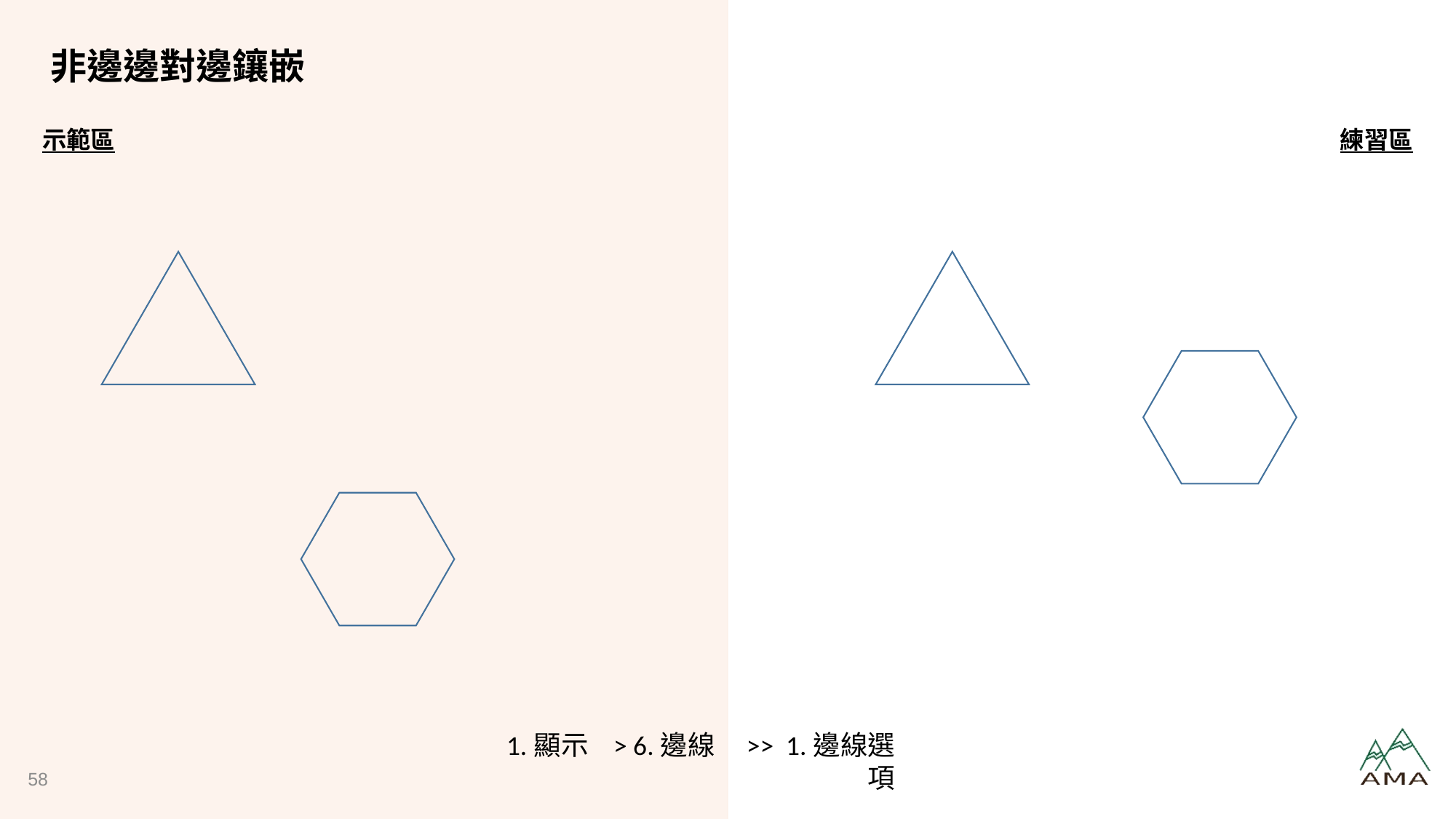

# 非邊邊對邊鑲嵌

1.顯示   > 6.邊線    >>  1.邊線選項
58